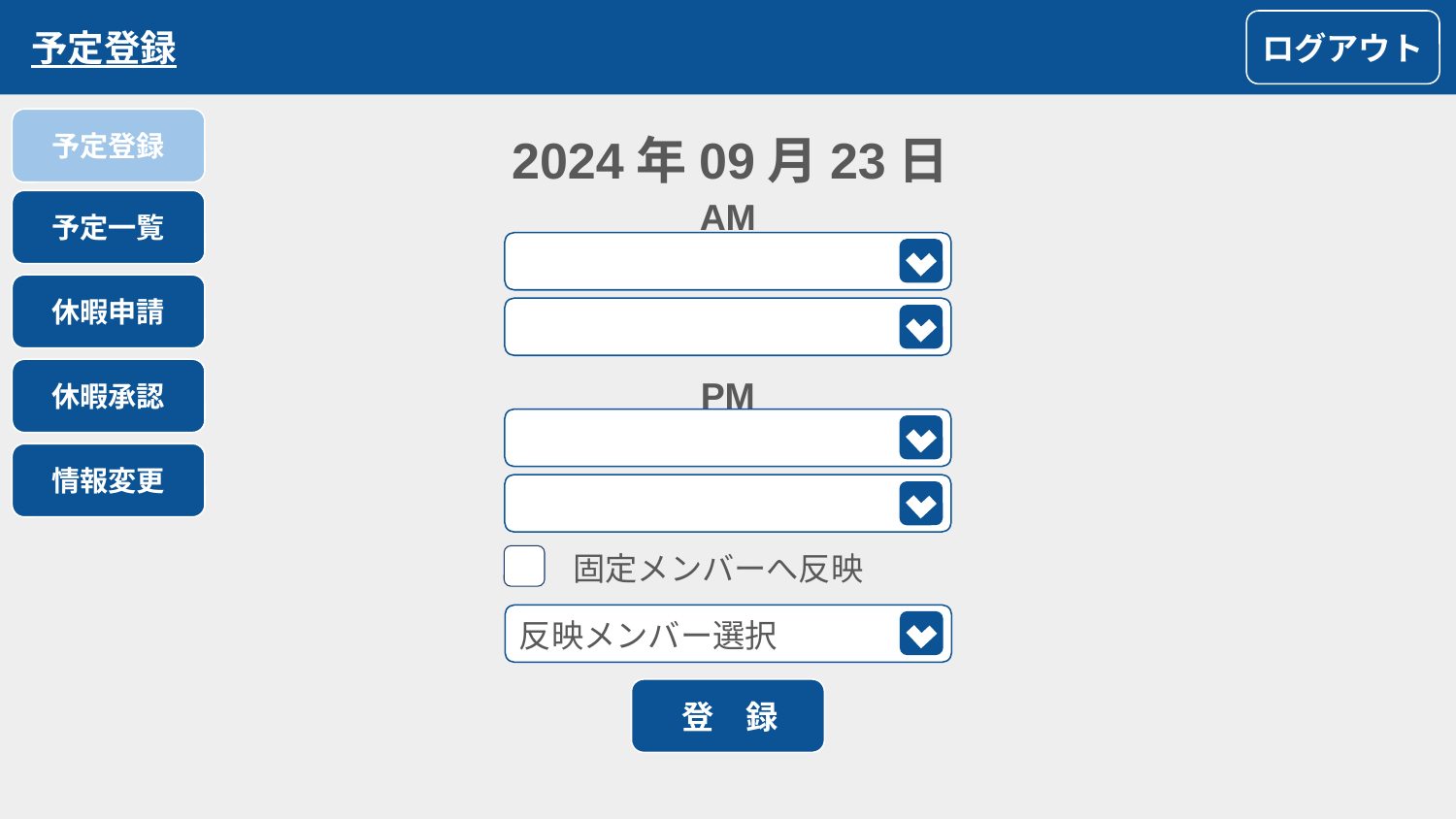

予定登録

ログアウト

予定登録
2024年09月23日
AM

予定一覧

休暇申請

休暇承認
PM

情報変更
固定メンバーへ反映

反映メンバー選択

登　録